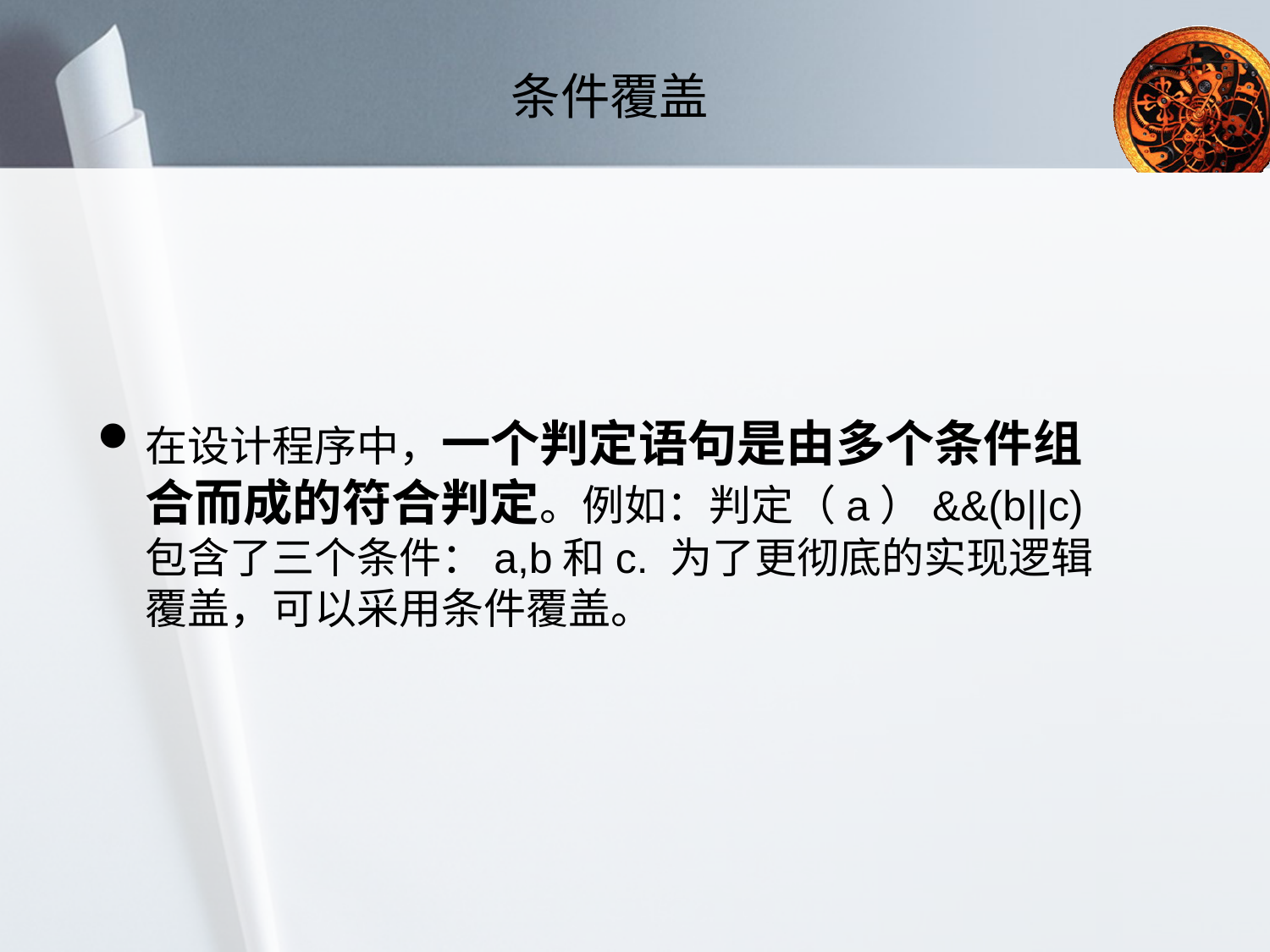

# 条件覆盖
在设计程序中，一个判定语句是由多个条件组合而成的符合判定。例如：判定（a）&&(b||c)包含了三个条件：a,b和c. 为了更彻底的实现逻辑覆盖，可以采用条件覆盖。